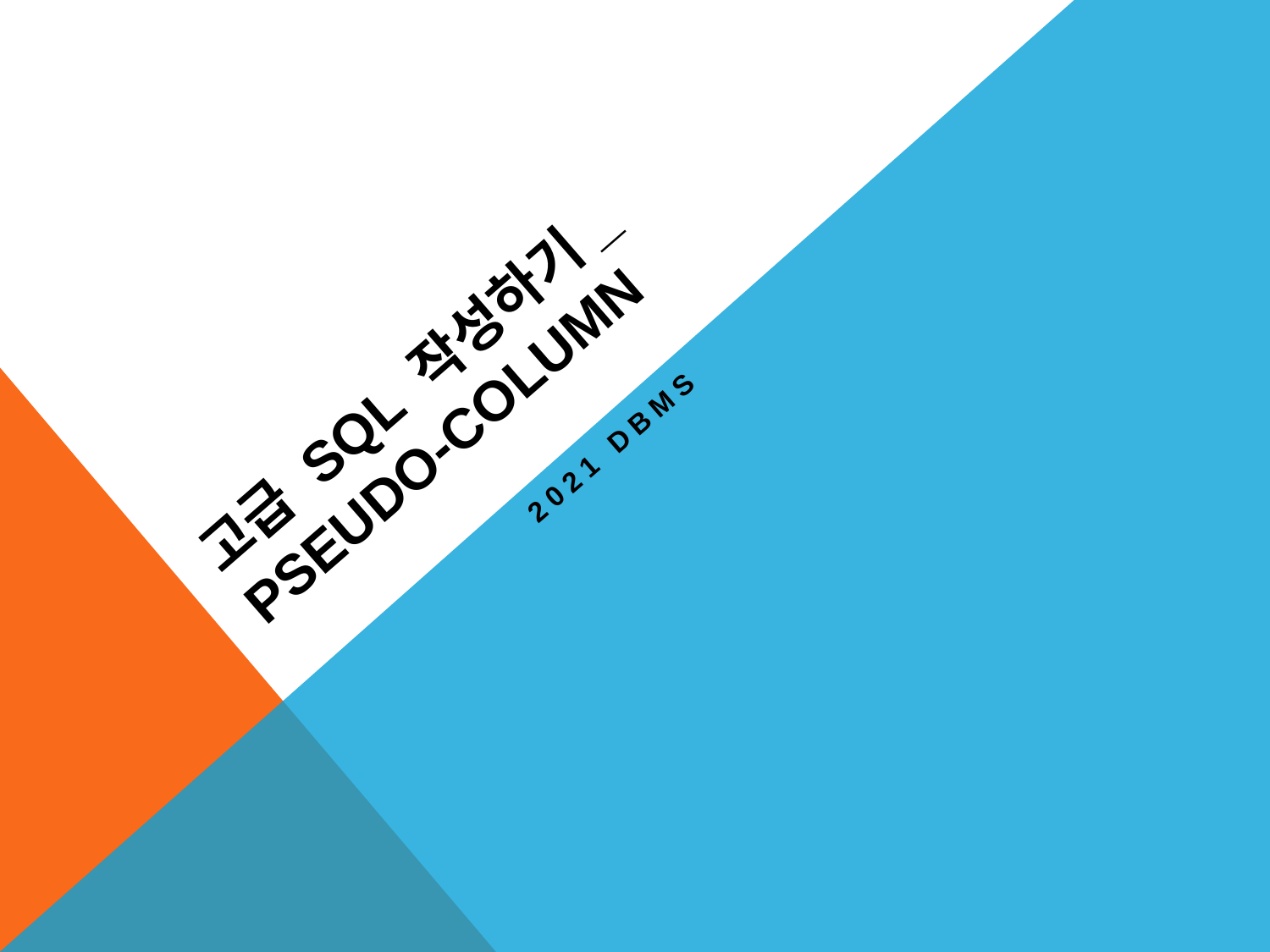

# 고급 SQL 작성하기_ Pseudo-column
2021 DBMS